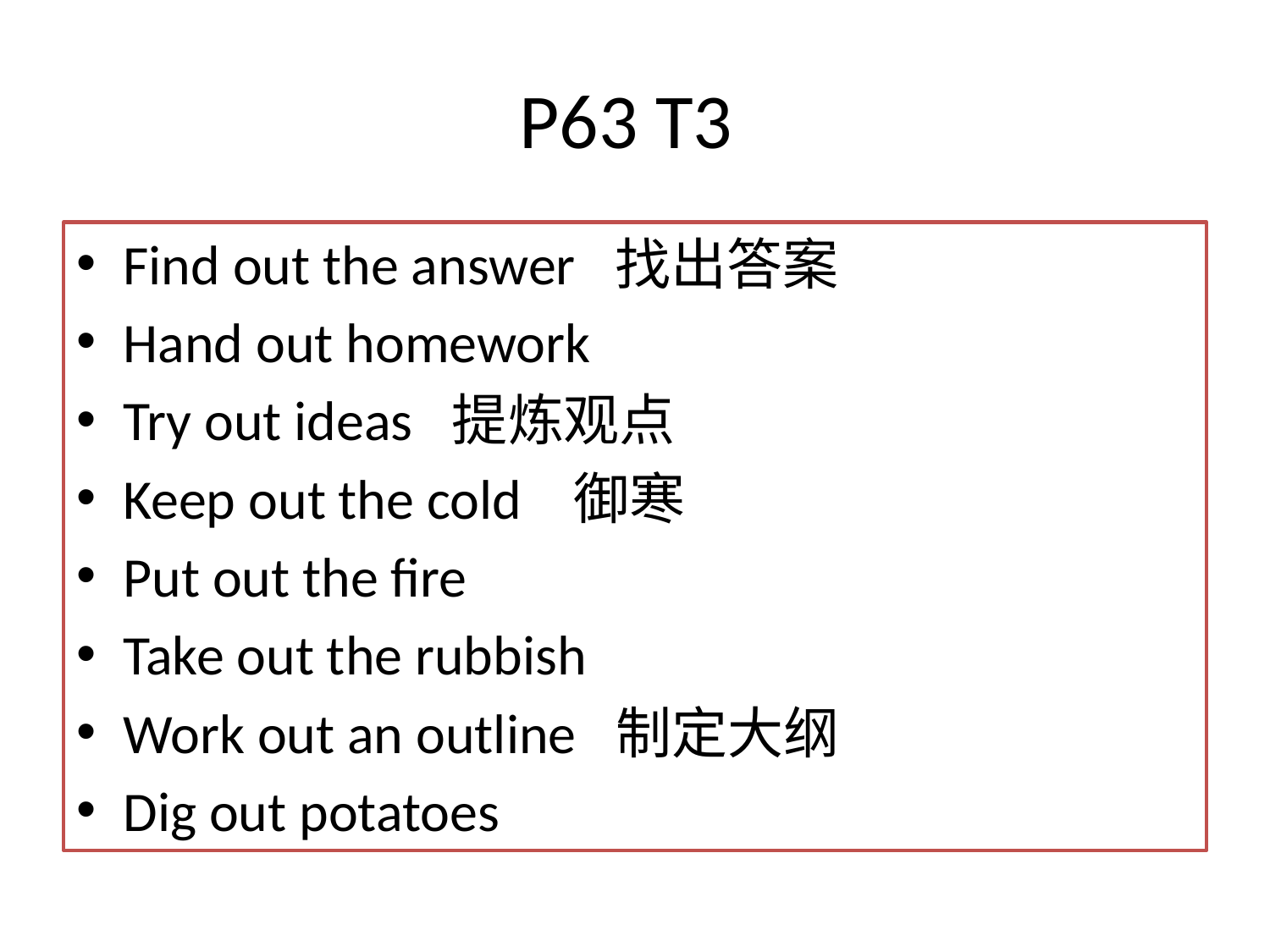

# P63 T3
Find out the answer  找出答案
Hand out homework
Try out ideas  提炼观点
Keep out the cold   御寒
Put out the fire
Take out the rubbish
Work out an outline  制定大纲
Dig out potatoes